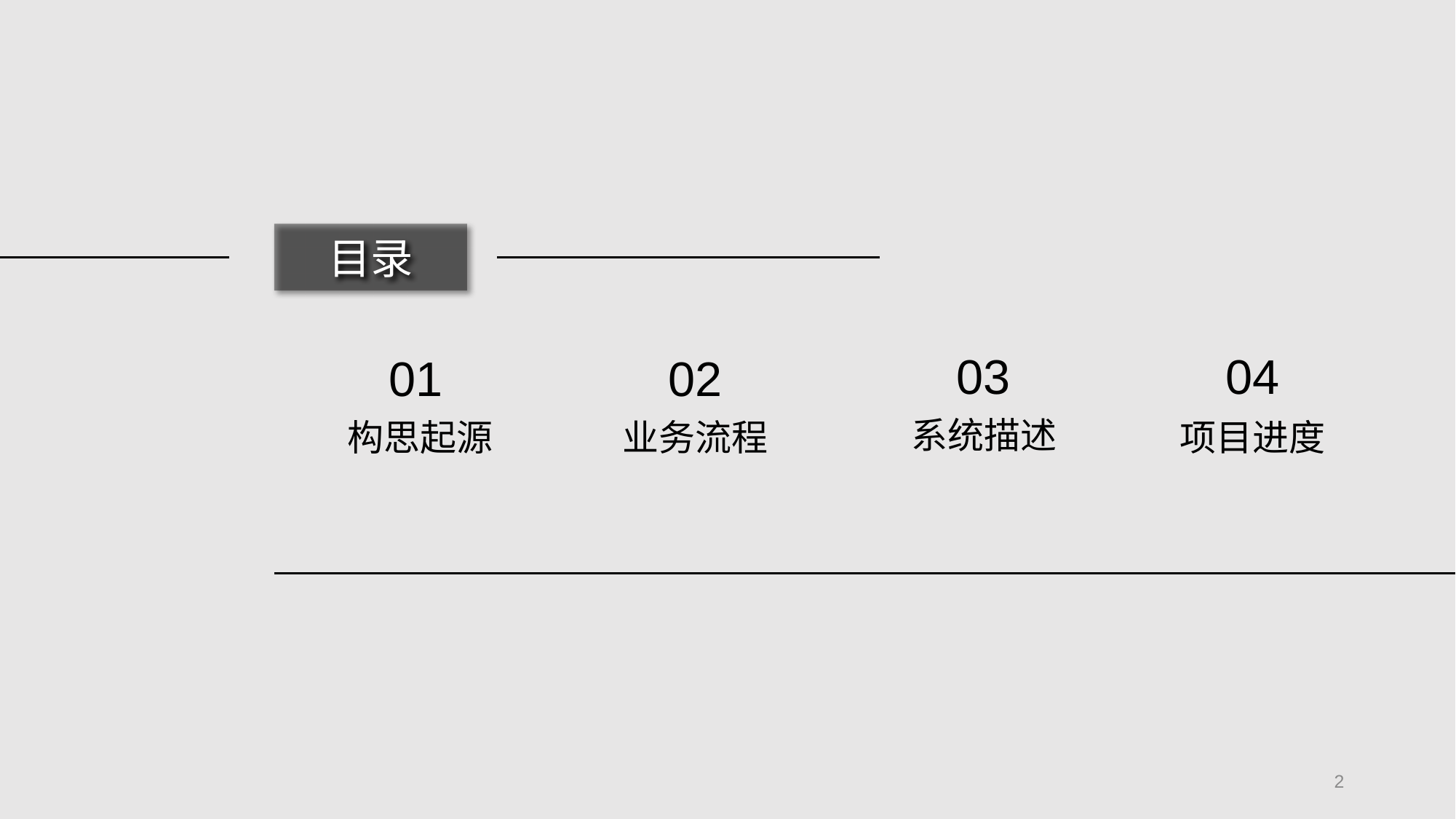

目录
03
系统描述
04
项目进度
01
构思起源
02
业务流程
2